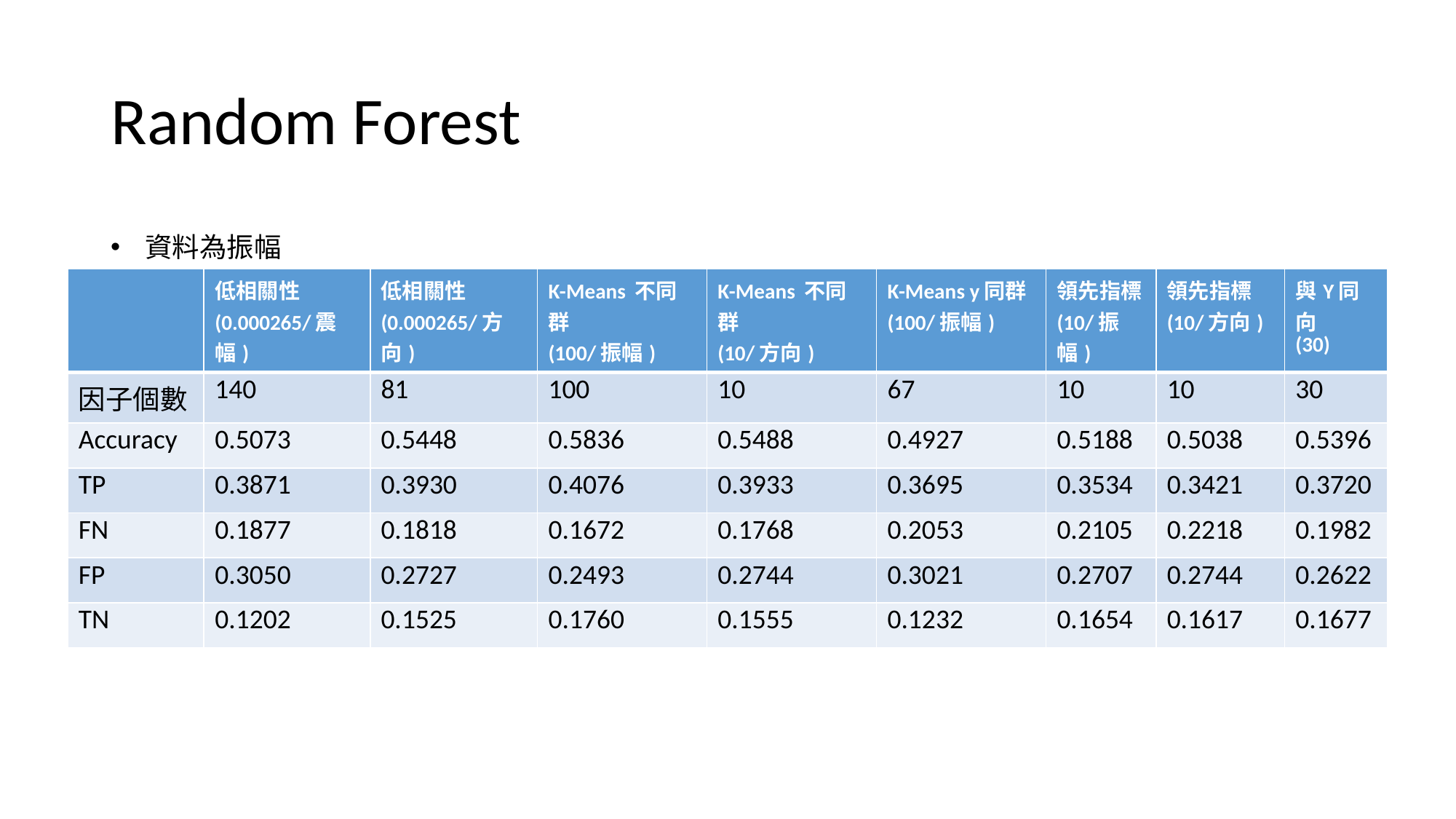

# Random Forest
資料為振幅
|  | 低相關性(0.000265/震幅) | 低相關性(0.000265/方向) | K-Means 不同群 (100/振幅) | K-Means 不同群 (10/方向) | K-Means y同群 (100/振幅) | 領先指標 (10/振幅) | 領先指標 (10/方向) | 與Y同向 (30) |
| --- | --- | --- | --- | --- | --- | --- | --- | --- |
| 因子個數 | 140 | 81 | 100 | 10 | 67 | 10 | 10 | 30 |
| Accuracy | 0.5073 | 0.5448 | 0.5836 | 0.5488 | 0.4927 | 0.5188 | 0.5038 | 0.5396 |
| TP | 0.3871 | 0.3930 | 0.4076 | 0.3933 | 0.3695 | 0.3534 | 0.3421 | 0.3720 |
| FN | 0.1877 | 0.1818 | 0.1672 | 0.1768 | 0.2053 | 0.2105 | 0.2218 | 0.1982 |
| FP | 0.3050 | 0.2727 | 0.2493 | 0.2744 | 0.3021 | 0.2707 | 0.2744 | 0.2622 |
| TN | 0.1202 | 0.1525 | 0.1760 | 0.1555 | 0.1232 | 0.1654 | 0.1617 | 0.1677 |